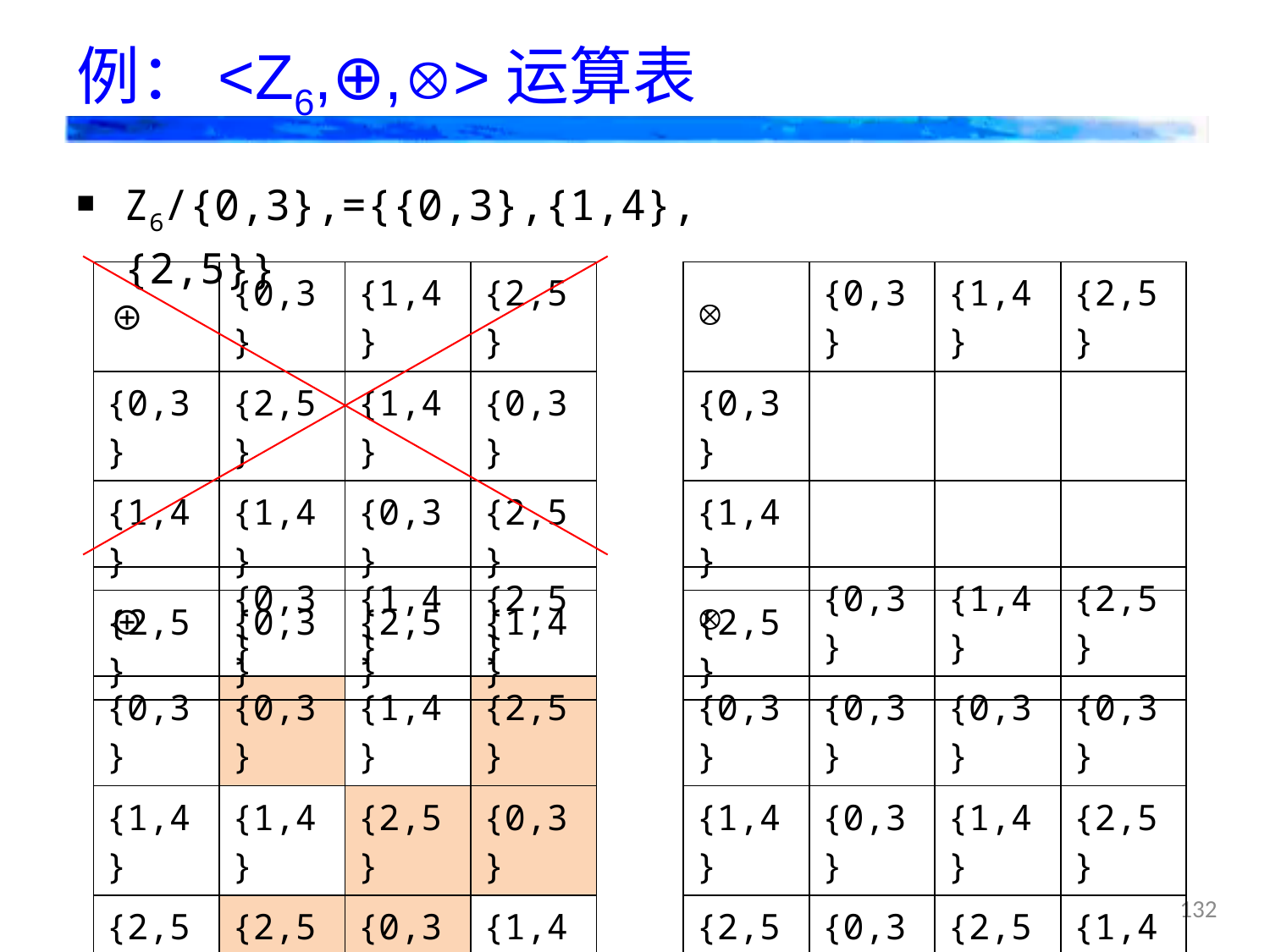

例：<Z6,⊕,⊗>运算表
Z6/{0,3},={{0,3},{1,4},{2,5}}

| ⊕ | {0,3} | {1,4} | {2,5} |
| --- | --- | --- | --- |
| {0,3} | {2,5} | {1,4} | {0,3} |
| {1,4} | {1,4} | {0,3} | {2,5} |
| {2,5} | {0,3} | {2,5} | {1,4} |
| ⊗ | {0,3} | {1,4} | {2,5} |
| --- | --- | --- | --- |
| {0,3} |  |  |  |
| {1,4} |  |  |  |
| {2,5} |  |  |  |
| ⊕ | {0,3} | {1,4} | {2,5} |
| --- | --- | --- | --- |
| {0,3} | {0,3} | {1,4} | {2,5} |
| {1,4} | {1,4} | {2,5} | {0,3} |
| {2,5} | {2,5} | {0,3} | {1,4} |
| ⊗ | {0,3} | {1,4} | {2,5} |
| --- | --- | --- | --- |
| {0,3} | {0,3} | {0,3} | {0,3} |
| {1,4} | {0,3} | {1,4} | {2,5} |
| {2,5} | {0,3} | {2,5} | {1,4} |
132